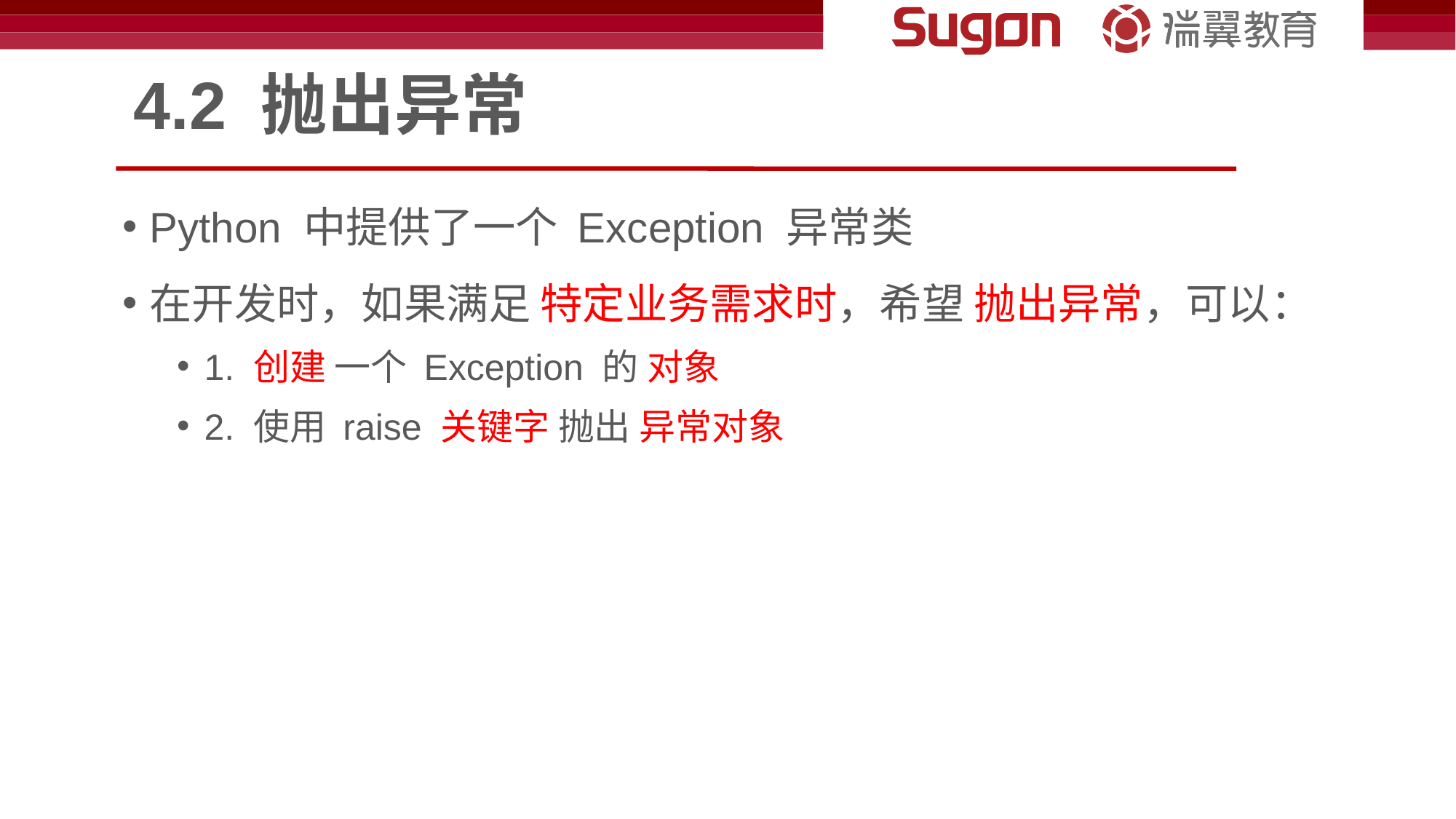

# 4.2 抛出异常
Python 中提供了一个 Exception 异常类
在开发时，如果满足 特定业务需求时，希望 抛出异常，可以：
1. 创建 一个 Exception 的 对象
2. 使用 raise 关键字 抛出 异常对象